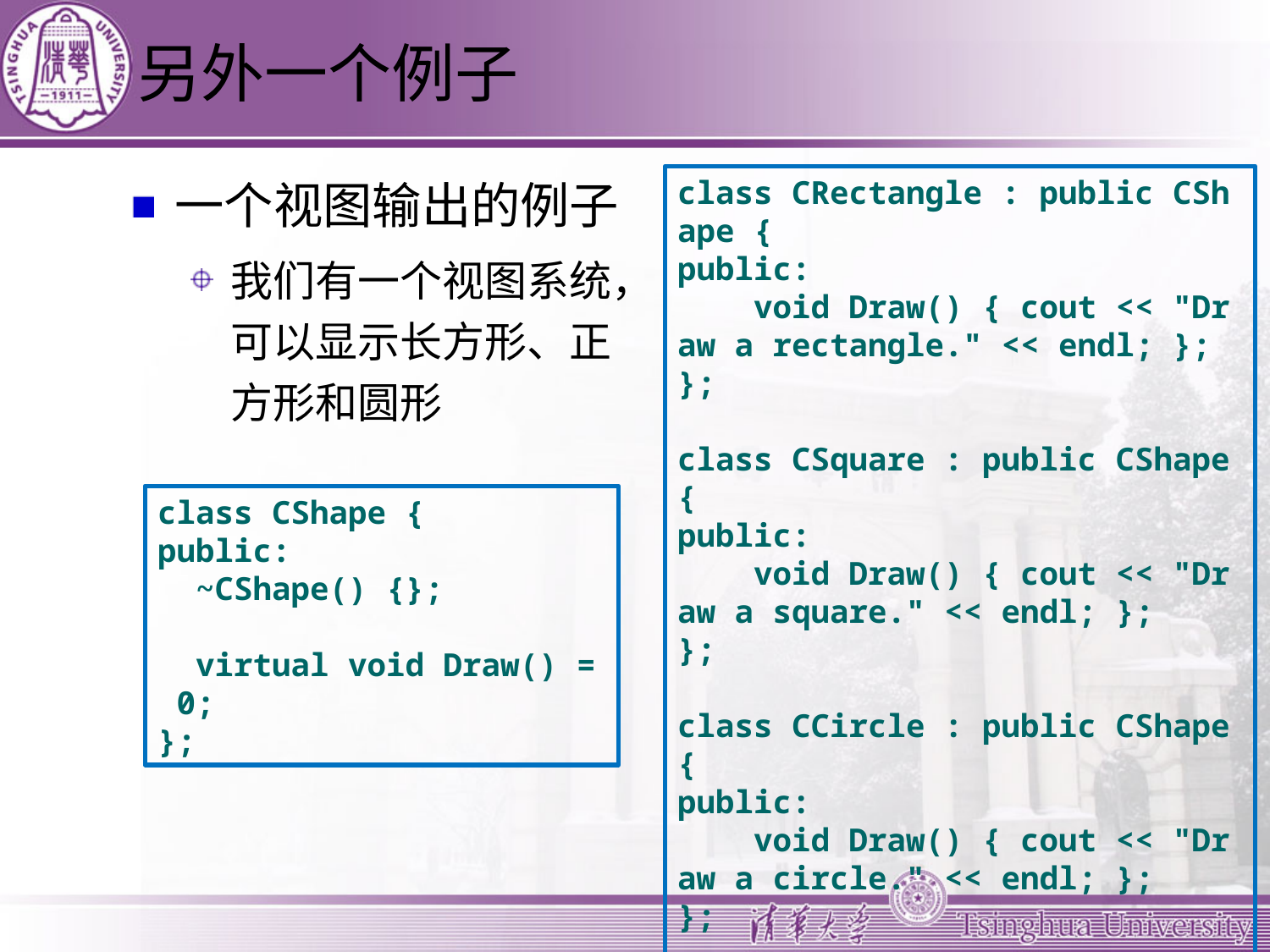

# 另外一个例子
一个视图输出的例子
我们有一个视图系统，可以显示长方形、正方形和圆形
class CRectangle : public CShape {
public:
    void Draw() { cout << "Draw a rectangle." << endl; };
};
class CSquare : public CShape {
public:
    void Draw() { cout << "Draw a square." << endl; };
};
class CCircle : public CShape {
public:
    void Draw() { cout << "Draw a circle." << endl; };
};
class CShape {
public:
  ~CShape() {};
  virtual void Draw() = 0;
};